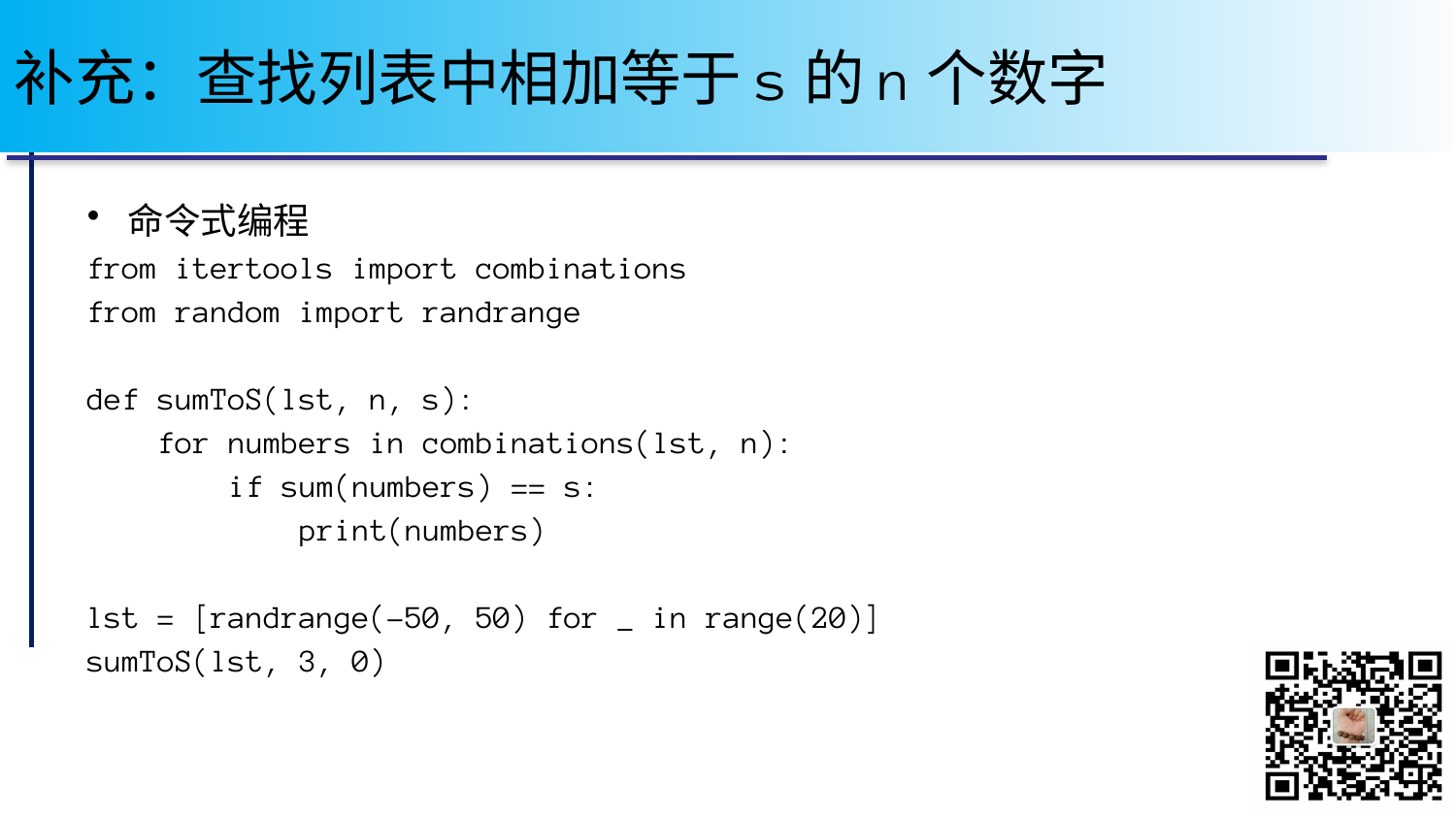

# 补充：查找列表中相加等于s的n个数字
命令式编程
from itertools import combinations
from random import randrange

def sumToS(lst, n, s):
    for numbers in combinations(lst, n):
        if sum(numbers) == s:
            print(numbers)

lst = [randrange(-50, 50) for _ in range(20)]
sumToS(lst, 3, 0)